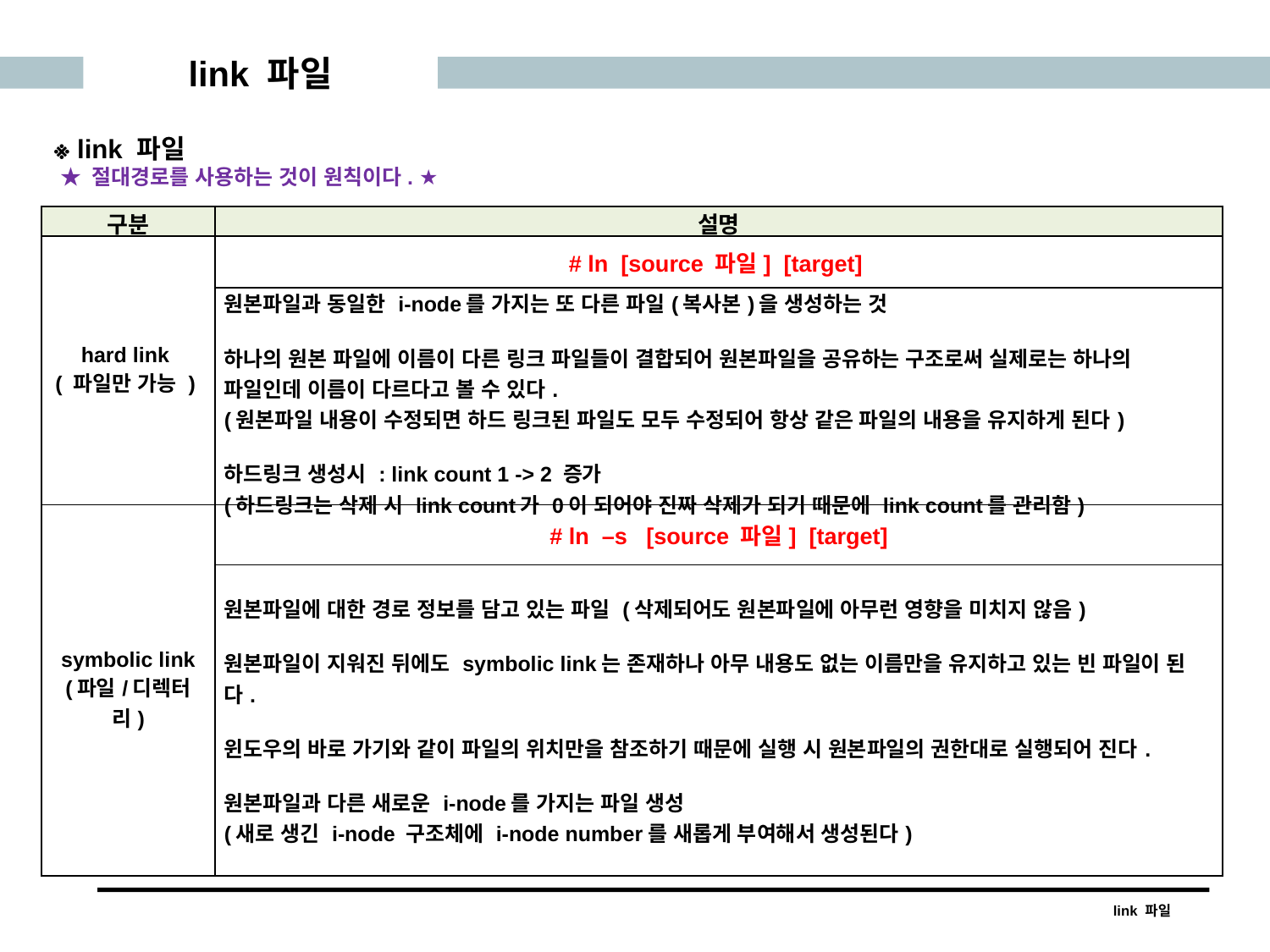

link 파일

※ link 파일
 ★ 절대경로를 사용하는 것이 원칙이다. ★
| 구분 | 설명 |
| --- | --- |
| hard link ( 파일만 가능 ) | # ln [source 파일] [target] |
|  | 원본파일과 동일한 i-node를 가지는 또 다른 파일(복사본)을 생성하는 것 하나의 원본 파일에 이름이 다른 링크 파일들이 결합되어 원본파일을 공유하는 구조로써 실제로는 하나의 파일인데 이름이 다르다고 볼 수 있다. (원본파일 내용이 수정되면 하드 링크된 파일도 모두 수정되어 항상 같은 파일의 내용을 유지하게 된다) 하드링크 생성시 : link count 1 -> 2 증가 (하드링크는 삭제 시 link count가 0이 되어야 진짜 삭제가 되기 때문에 link count를 관리함) |
| symbolic link (파일/디렉터리) | # ln –s [source 파일] [target] |
|  | 원본파일에 대한 경로 정보를 담고 있는 파일 (삭제되어도 원본파일에 아무런 영향을 미치지 않음) 원본파일이 지워진 뒤에도 symbolic link는 존재하나 아무 내용도 없는 이름만을 유지하고 있는 빈 파일이 된다. 윈도우의 바로 가기와 같이 파일의 위치만을 참조하기 때문에 실행 시 원본파일의 권한대로 실행되어 진다. 원본파일과 다른 새로운 i-node를 가지는 파일 생성 (새로 생긴 i-node 구조체에 i-node number를 새롭게 부여해서 생성된다) |

link 파일